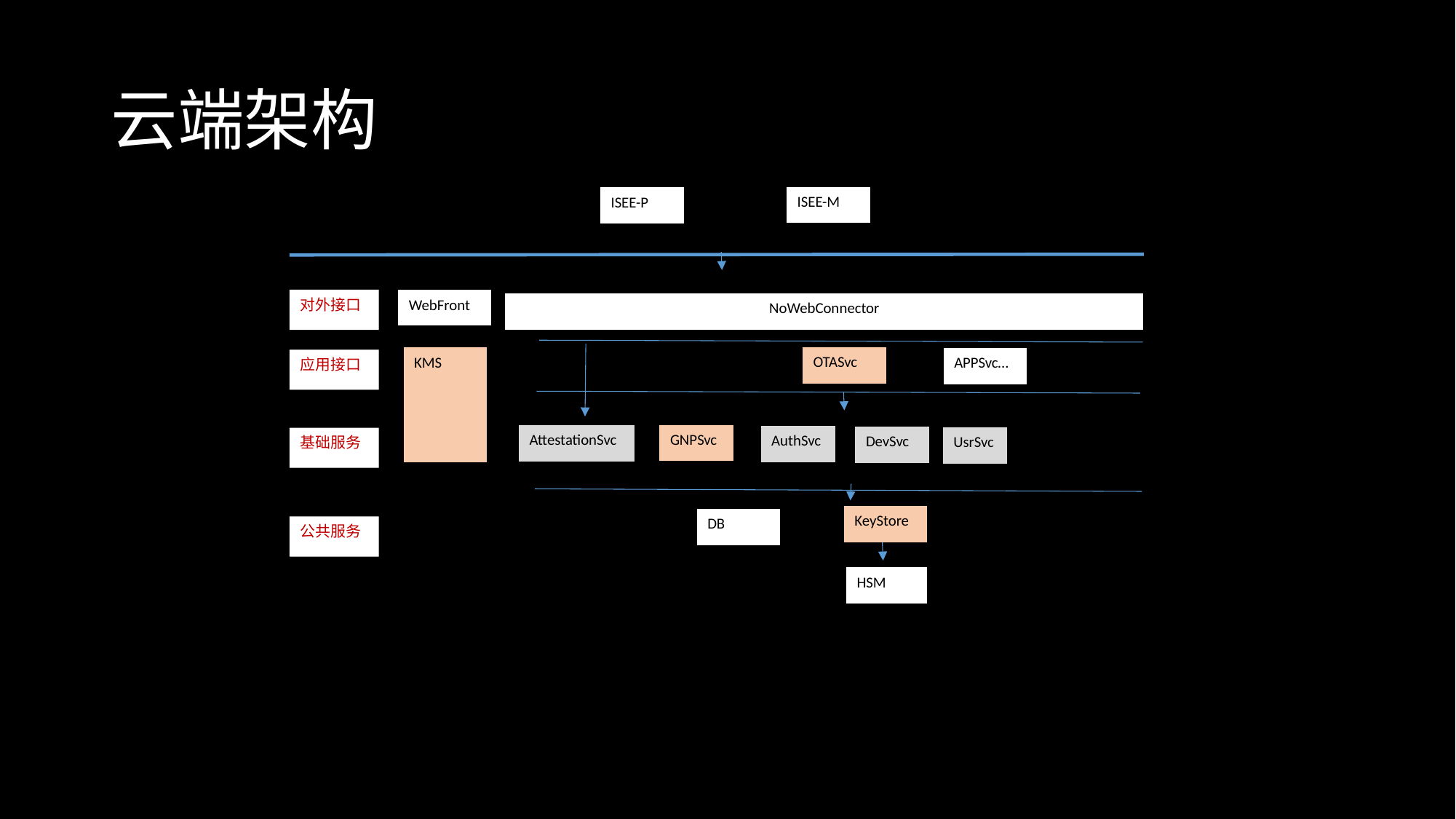

# 云端架构
ISEE-M
ISEE-P
WebFront
对外接口
NoWebConnector
OTASvc
KMS
APPSvc…
应用接口
GNPSvc
AttestationSvc
AuthSvc
DevSvc
UsrSvc
基础服务
KeyStore
DB
公共服务
HSM